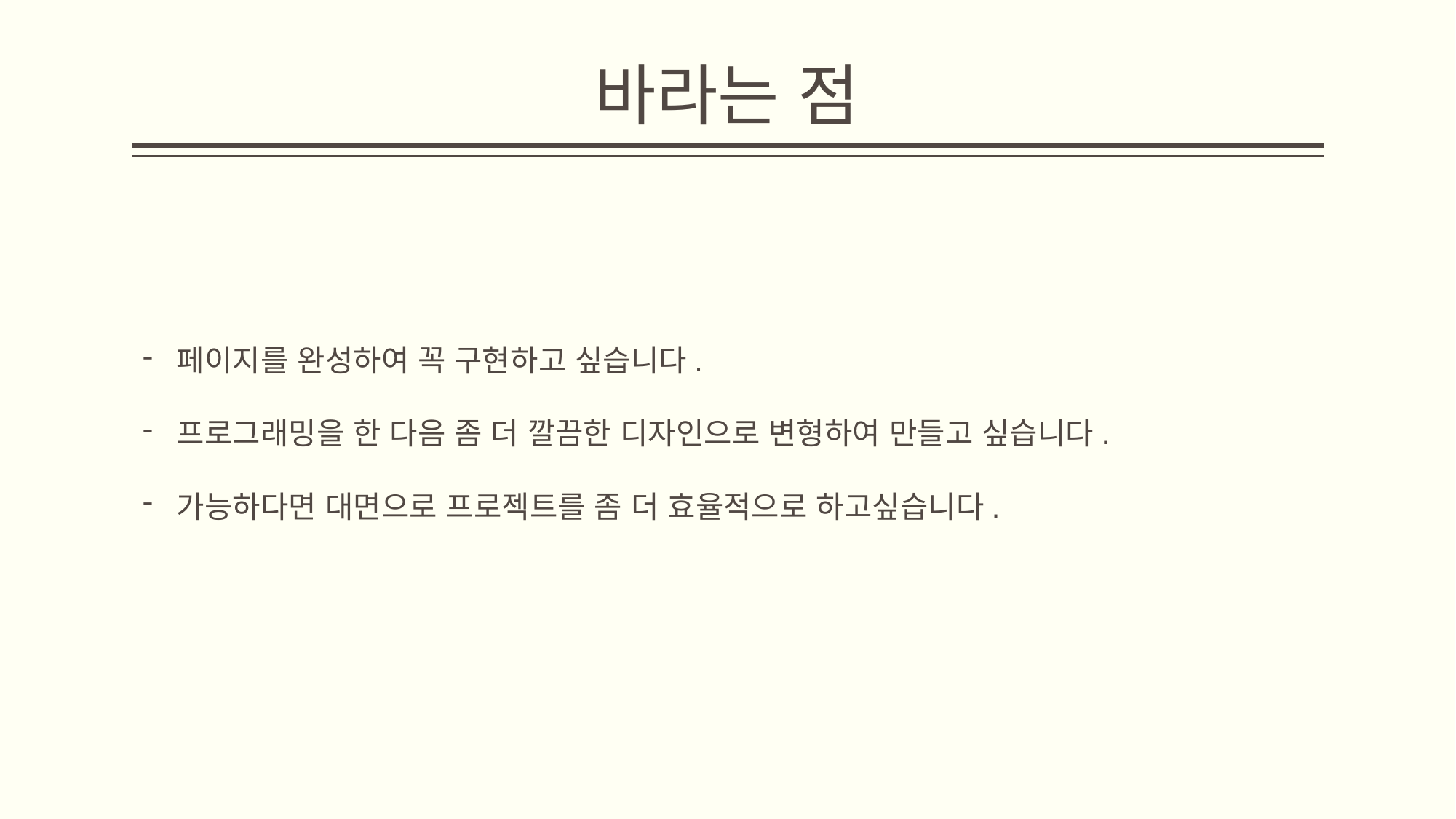

# 바라는 점
페이지를 완성하여 꼭 구현하고 싶습니다.
프로그래밍을 한 다음 좀 더 깔끔한 디자인으로 변형하여 만들고 싶습니다.
가능하다면 대면으로 프로젝트를 좀 더 효율적으로 하고싶습니다.